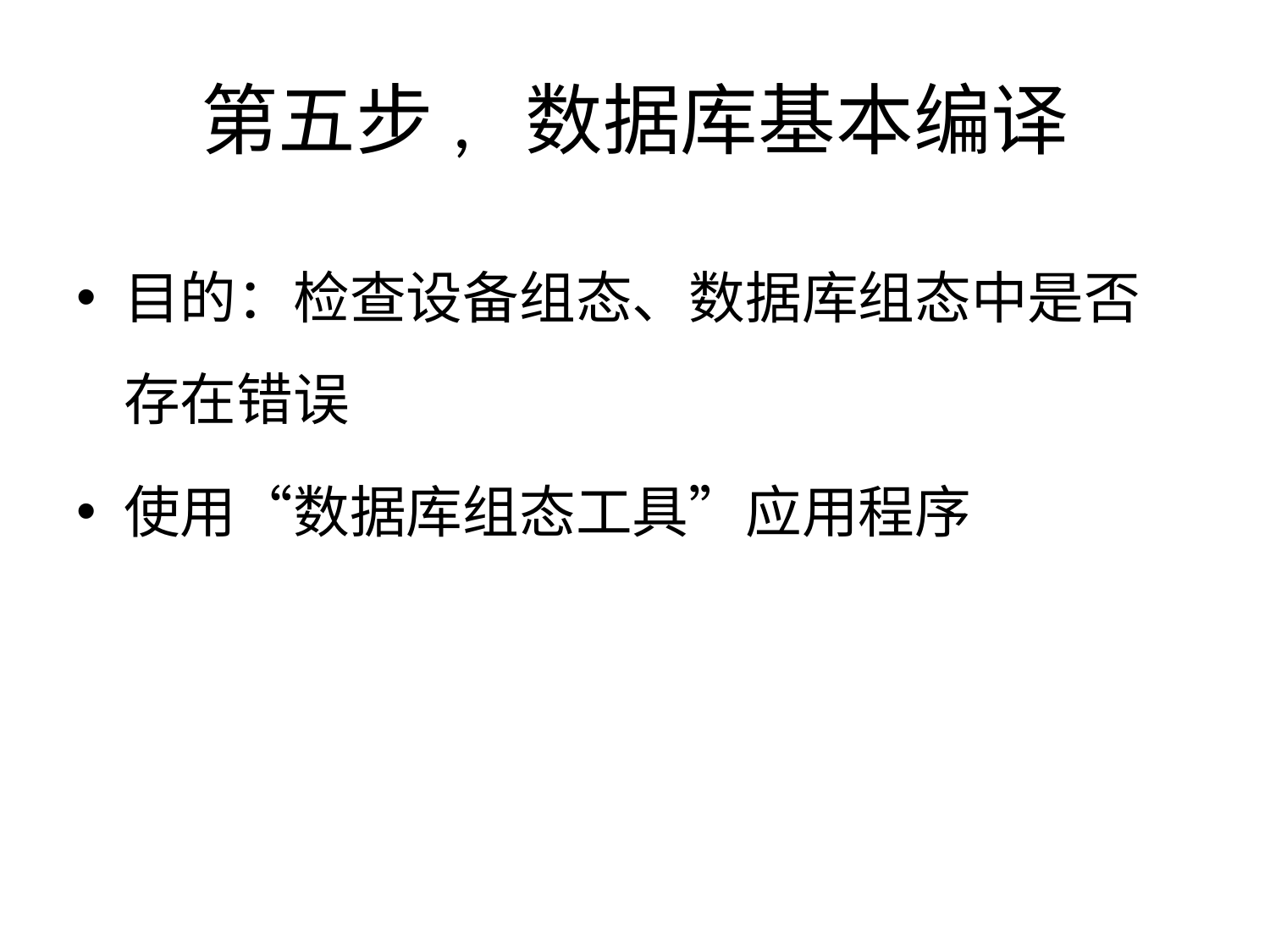

# 第五步,  数据库基本编译
目的：检查设备组态、数据库组态中是否存在错误
使用“数据库组态工具”应用程序